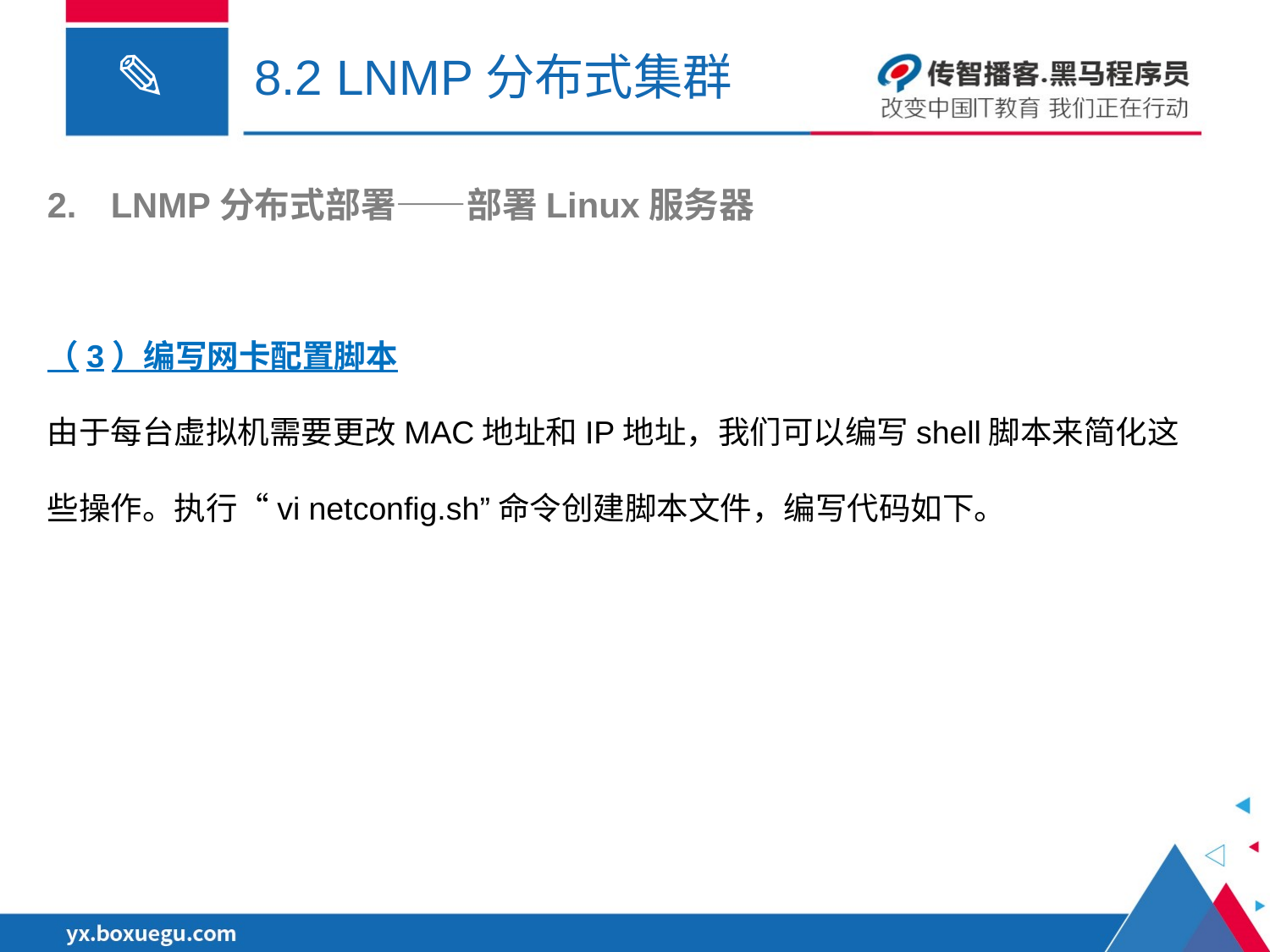

# 8.2 LNMP分布式集群
LNMP分布式部署——部署Linux服务器
（3）编写网卡配置脚本
由于每台虚拟机需要更改MAC地址和IP地址，我们可以编写shell脚本来简化这些操作。执行“vi netconfig.sh”命令创建脚本文件，编写代码如下。